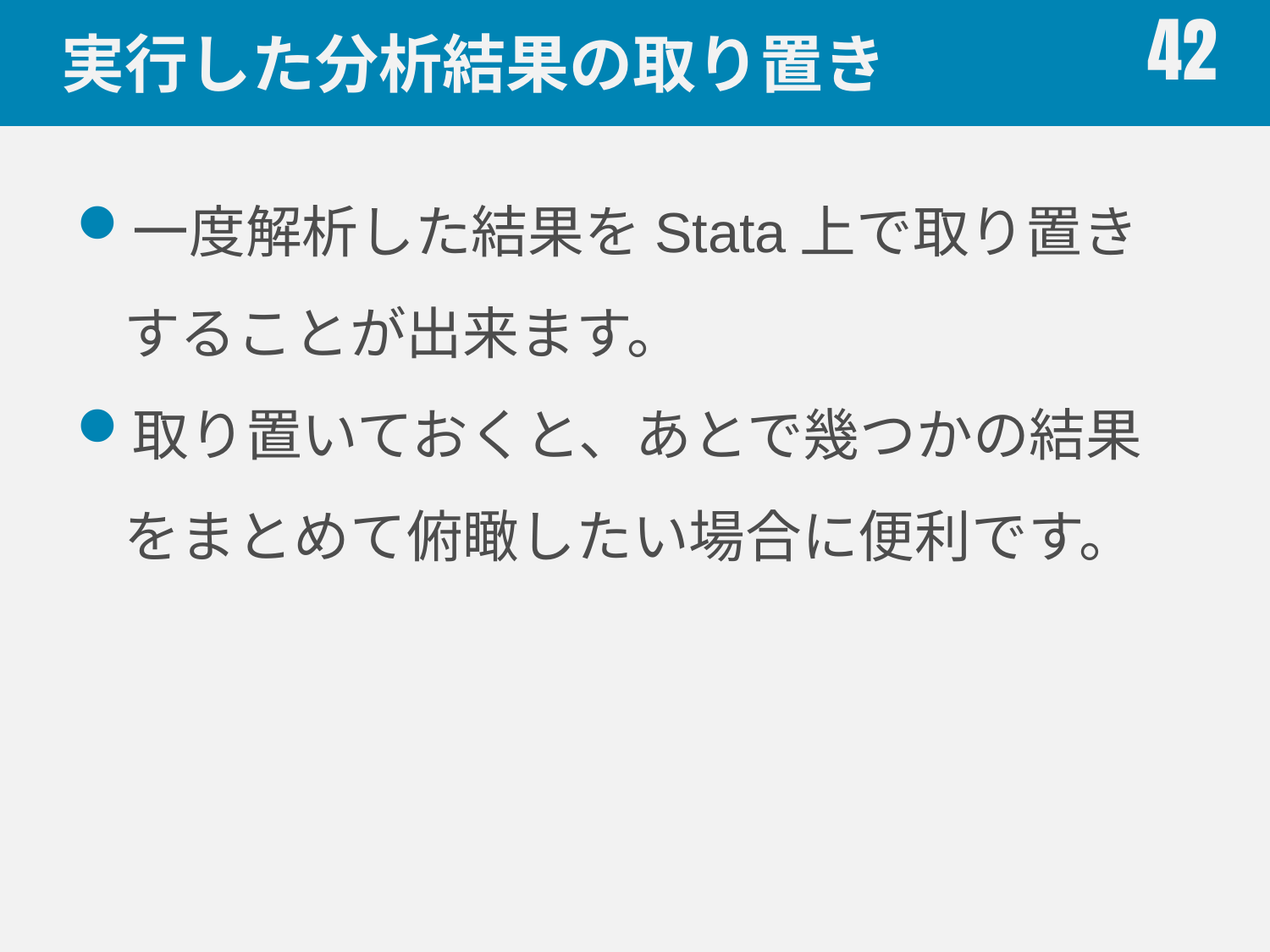

# 実行した分析結果の取り置き
42
一度解析した結果をStata上で取り置きすることが出来ます。
取り置いておくと、あとで幾つかの結果をまとめて俯瞰したい場合に便利です。